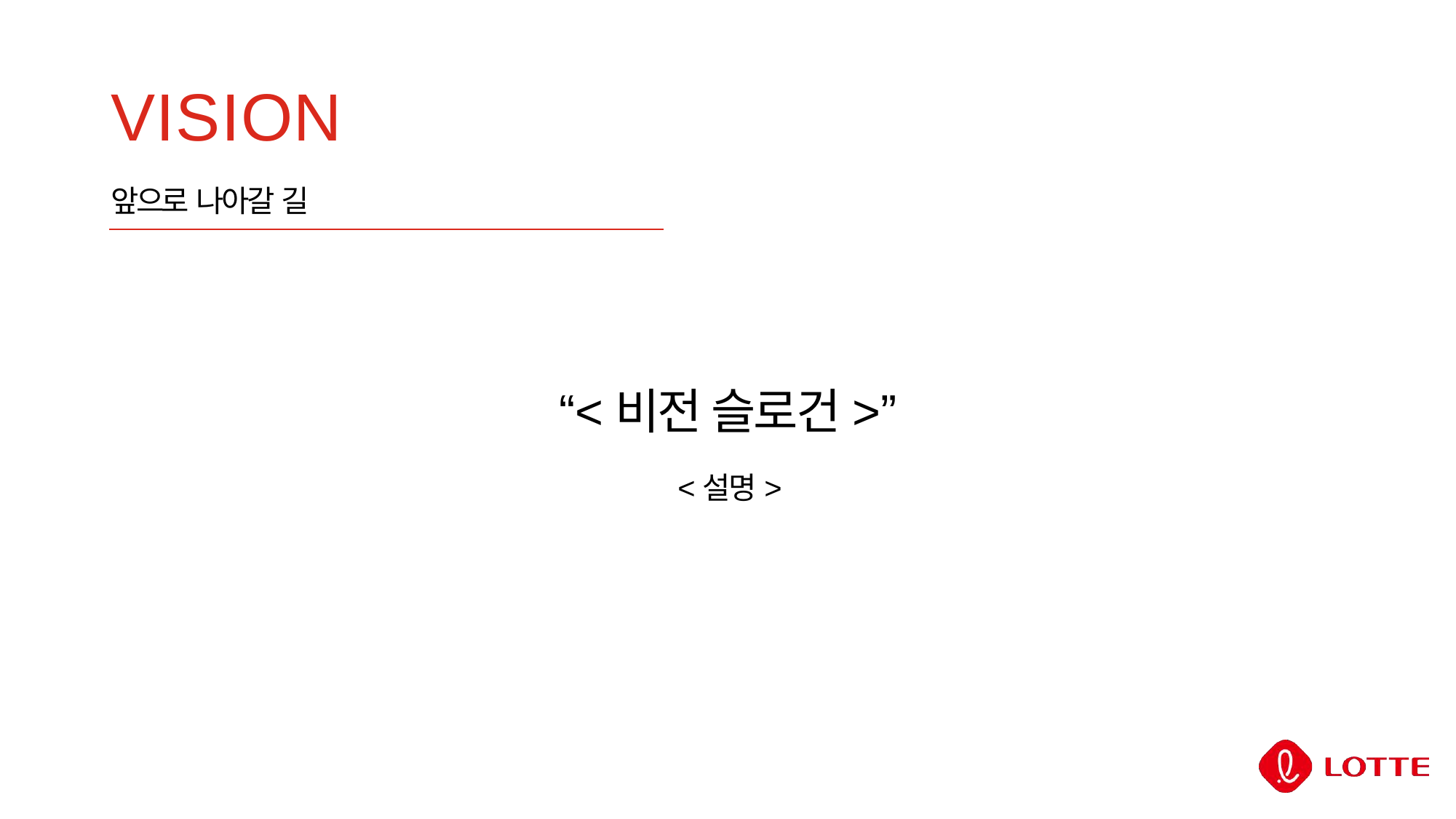

# VISION
앞으로 나아갈 길

“<비전 슬로건>”
<설명>